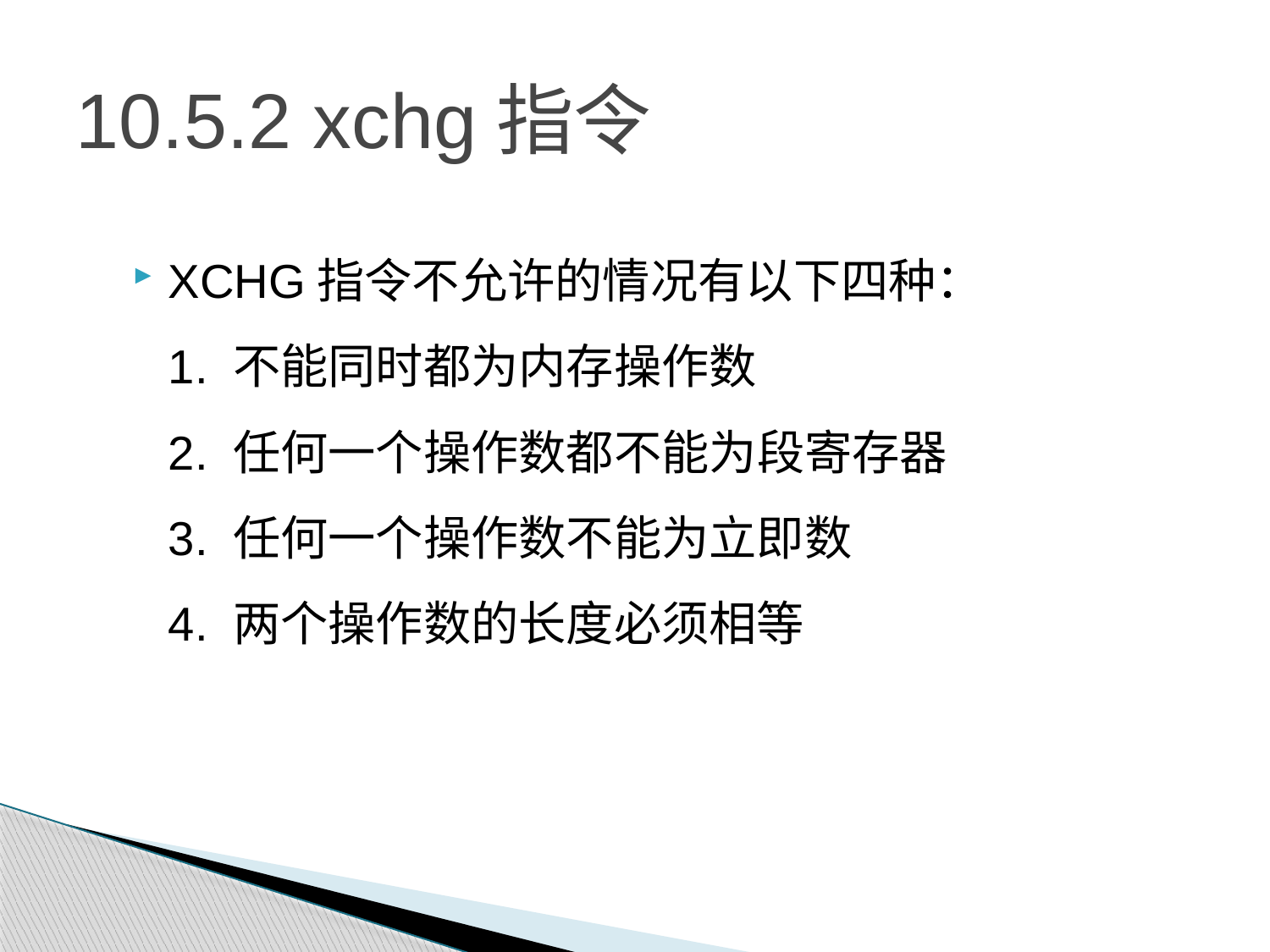

# 10.5.2 xchg指令
XCHG指令不允许的情况有以下四种：
1. 不能同时都为内存操作数
2. 任何一个操作数都不能为段寄存器
3. 任何一个操作数不能为立即数
4. 两个操作数的长度必须相等